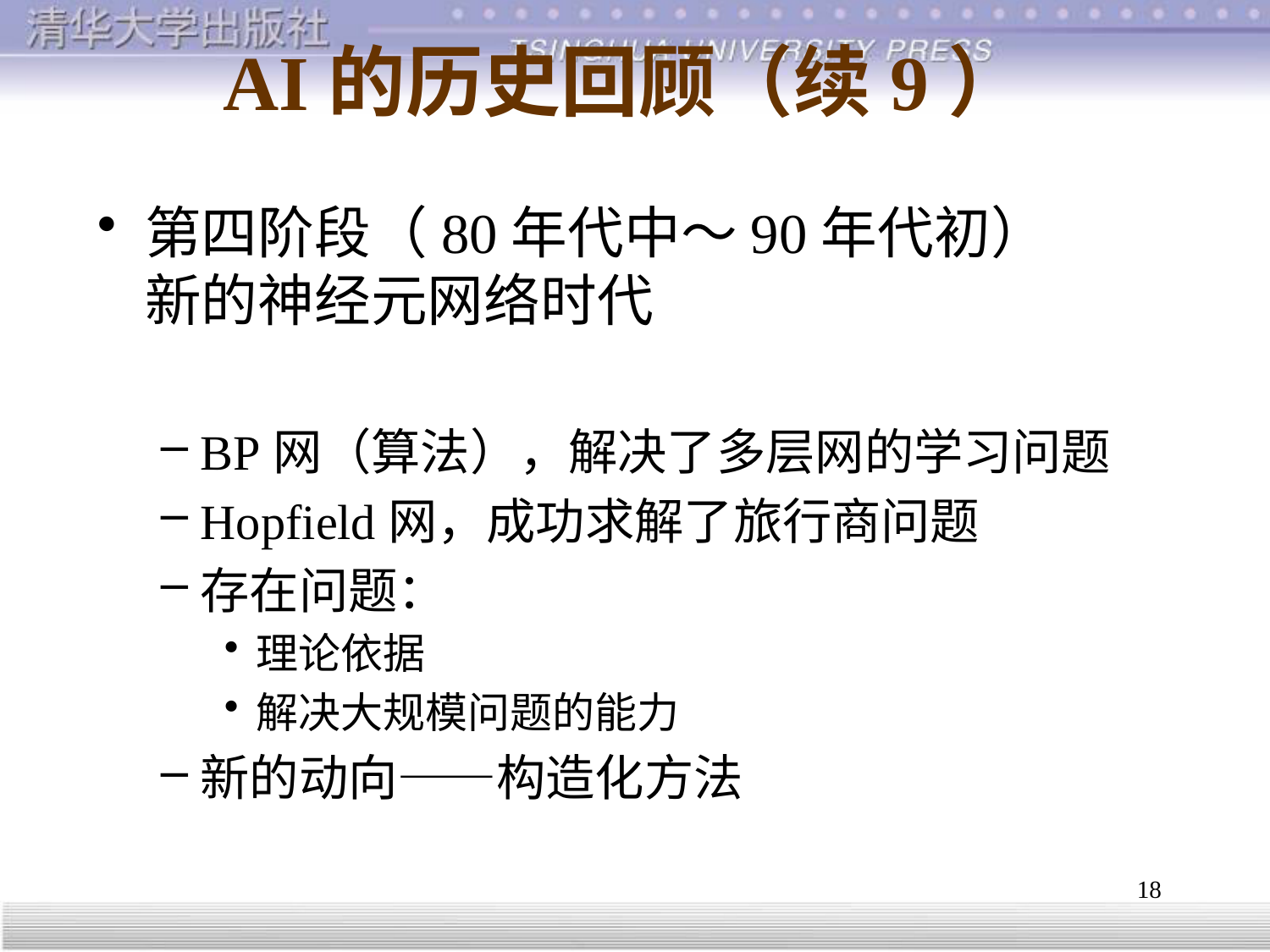

# AI的历史回顾（续9）
第四阶段（80年代中～90年代初）        新的神经元网络时代

BP网（算法），解决了多层网的学习问题
Hopfield网，成功求解了旅行商问题
存在问题：
理论依据
解决大规模问题的能力
新的动向——构造化方法

18